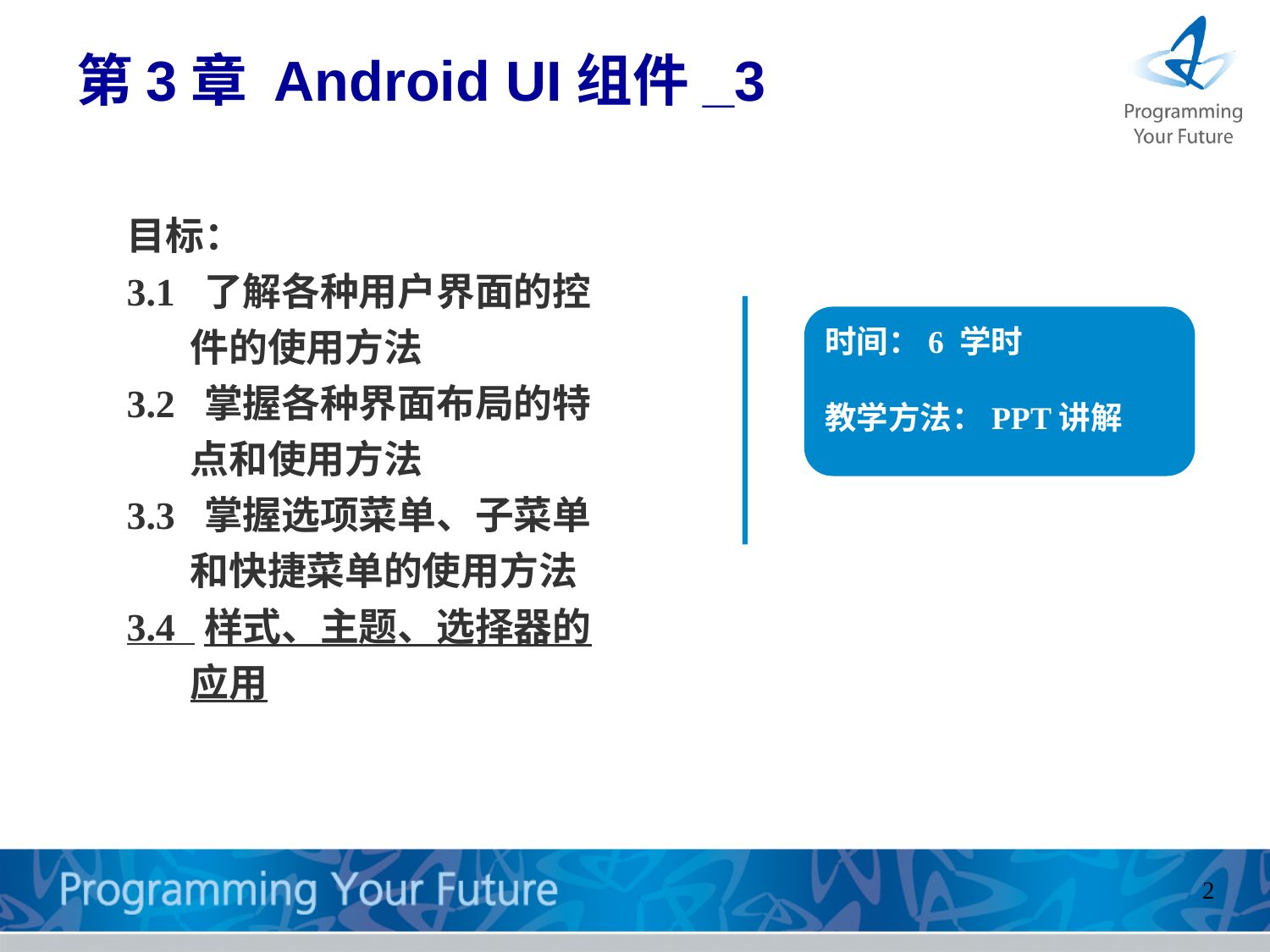

# 第3章 Android UI组件_3
目标：
3.1  了解各种用户界面的控件的使用方法
3.2  掌握各种界面布局的特点和使用方法
3.3  掌握选项菜单、子菜单和快捷菜单的使用方法
3.4  样式、主题、选择器的应用

时间：6 学时

教学方法：PPT讲解